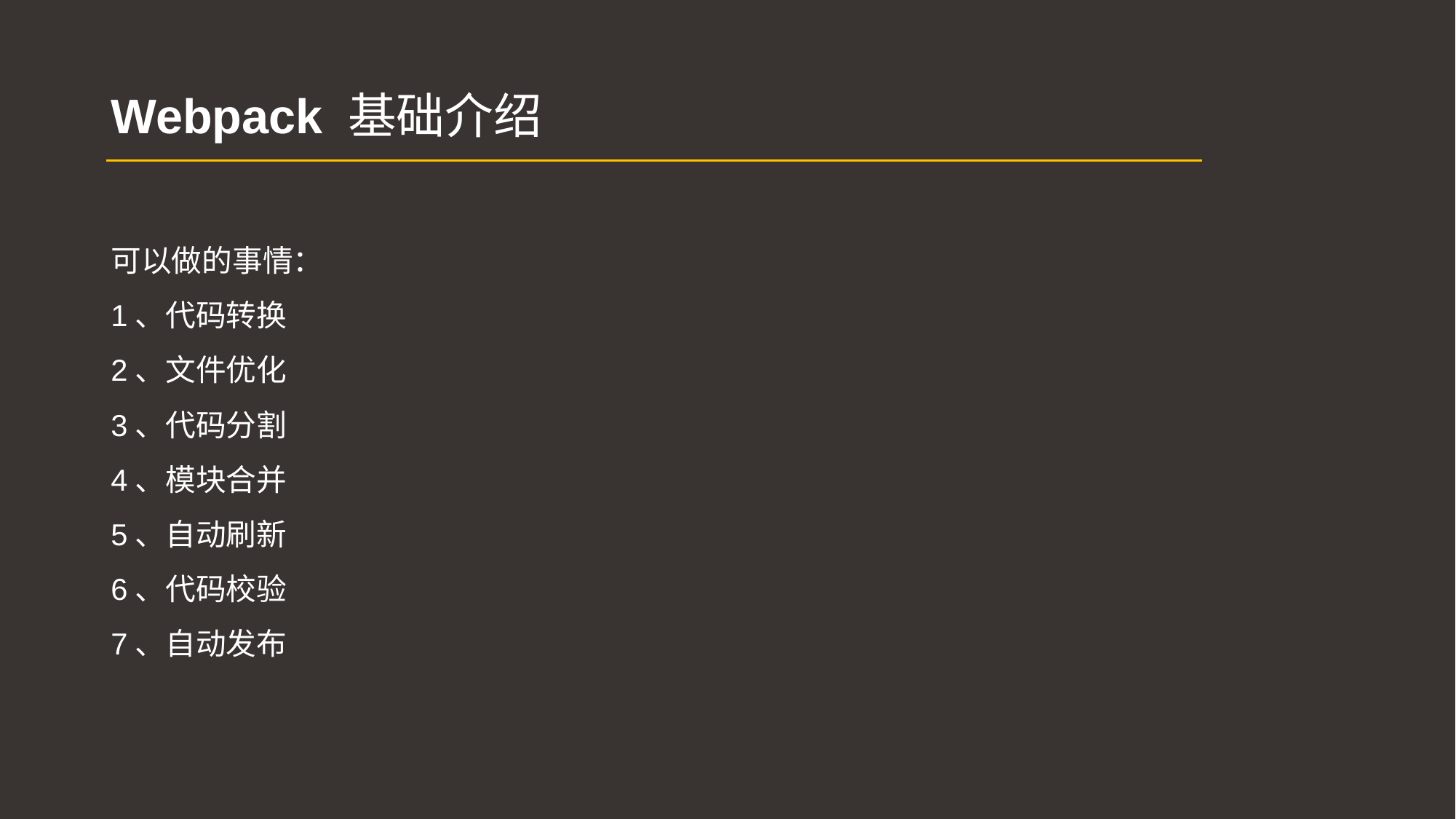

# Webpack 基础介绍
可以做的事情：
1、代码转换
2、文件优化
3、代码分割
4、模块合并
5、自动刷新
6、代码校验
7、自动发布